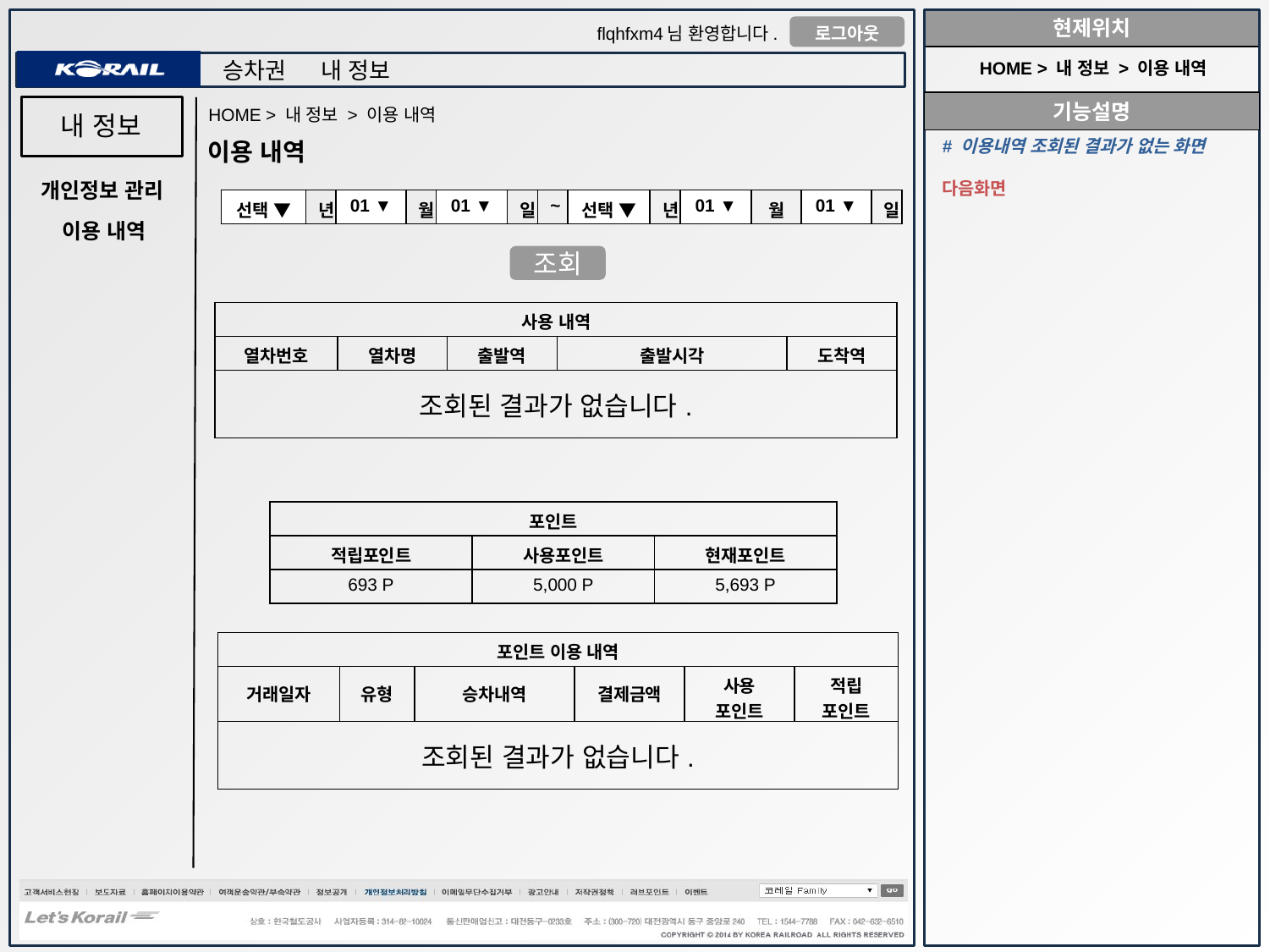

HOME > 내 정보 > 이용 내역
HOME > 내 정보 > 이용 내역
내 정보
# 이용내역 조회된 결과가 없는 화면

다음화면
이용 내역
개인정보 관리
| 선택 ▼ | 년 | 01 ▼ | 월 | 01 ▼ | 일 | ~ | 선택 ▼ | 년 | 01 ▼ | 월 | 01 ▼ | 일 |
| --- | --- | --- | --- | --- | --- | --- | --- | --- | --- | --- | --- | --- |
이용 내역
조회
| 사용 내역 |  |  |  |  |
| --- | --- | --- | --- | --- |
| 열차번호 | 열차명 | 출발역 | 출발시각 | 도착역 |
| 조회된 결과가 없습니다. |  |  |  |  |
| 포인트 |  |  |
| --- | --- | --- |
| 적립포인트 | 사용포인트 | 현재포인트 |
| 693 P | 5,000 P | 5,693 P |
| 포인트 이용 내역 |  |  |  |  |  |
| --- | --- | --- | --- | --- | --- |
| 거래일자 | 유형 | 승차내역 | 결제금액 | 사용 포인트 | 적립 포인트 |
| 조회된 결과가 없습니다. |  |  |  |  |  |